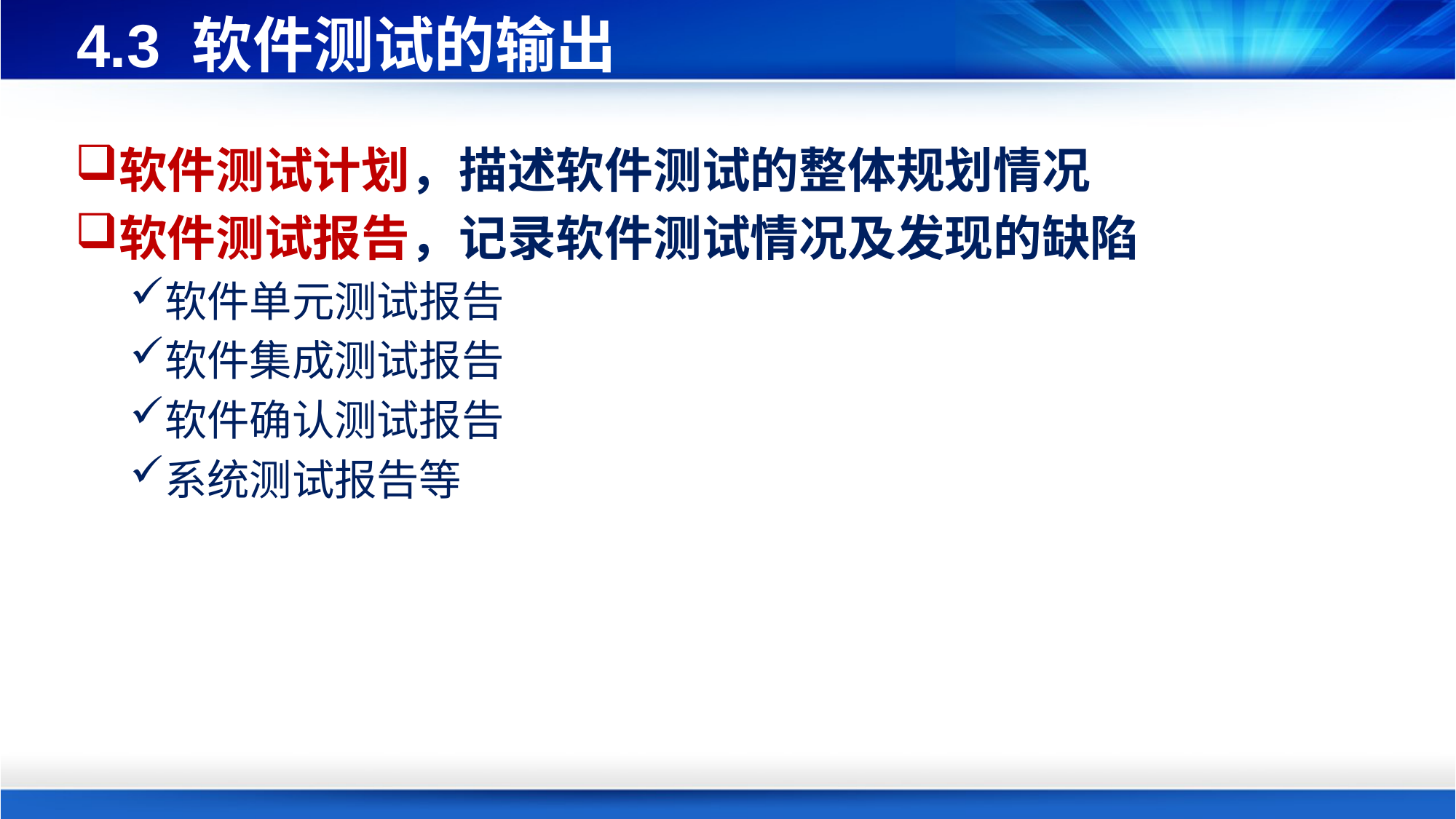

# 4.3 软件测试的输出
软件测试计划，描述软件测试的整体规划情况
软件测试报告，记录软件测试情况及发现的缺陷
软件单元测试报告
软件集成测试报告
软件确认测试报告
系统测试报告等